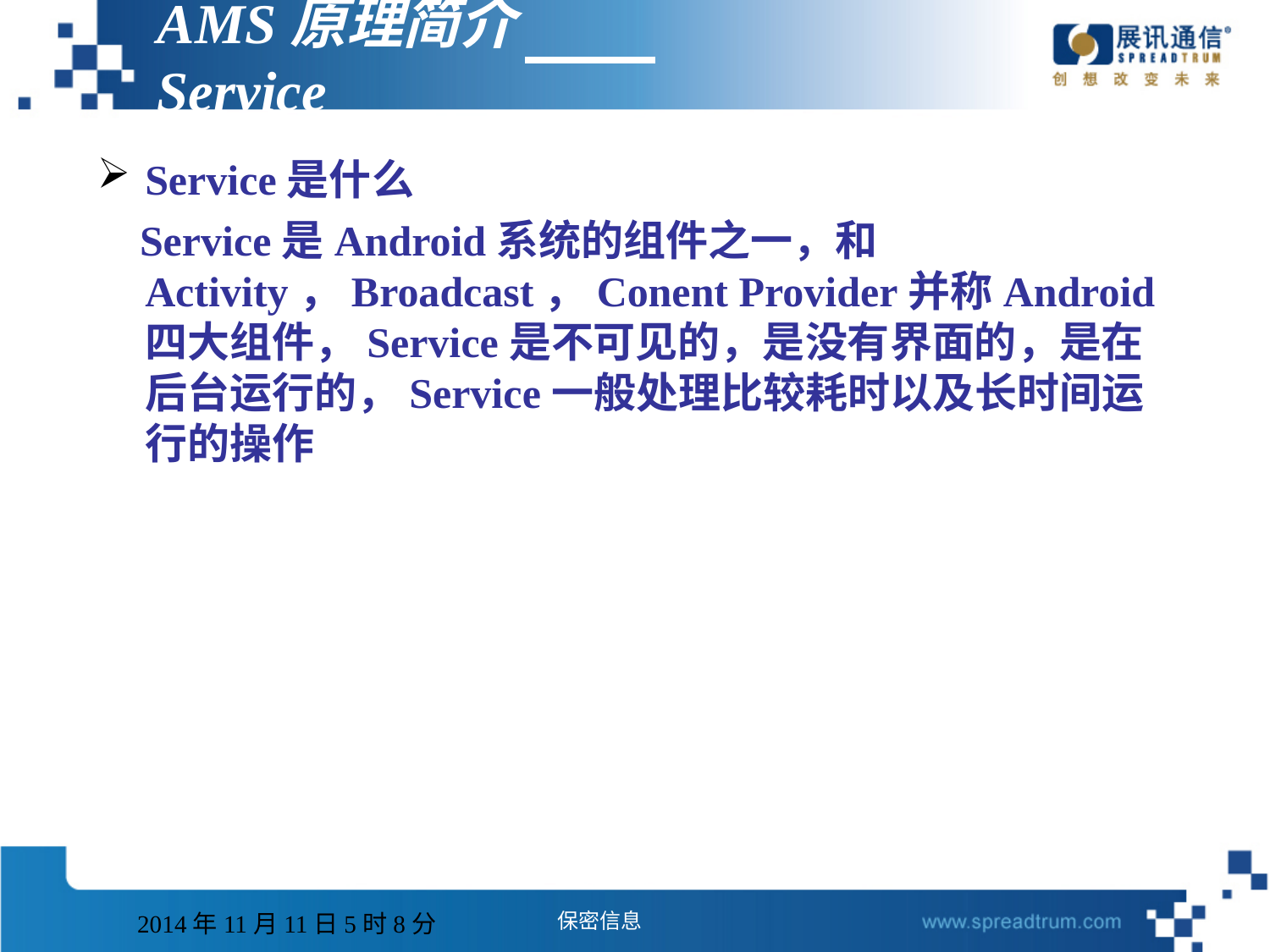

# AMS原理简介            Service
Service是什么
    Service是Android系统的组件之一，和Activity，Broadcast，Conent Provider并称Android四大组件，Service是不可见的，是没有界面的，是在后台运行的，Service一般处理比较耗时以及长时间运行的操作
2014年11月11日5时8分